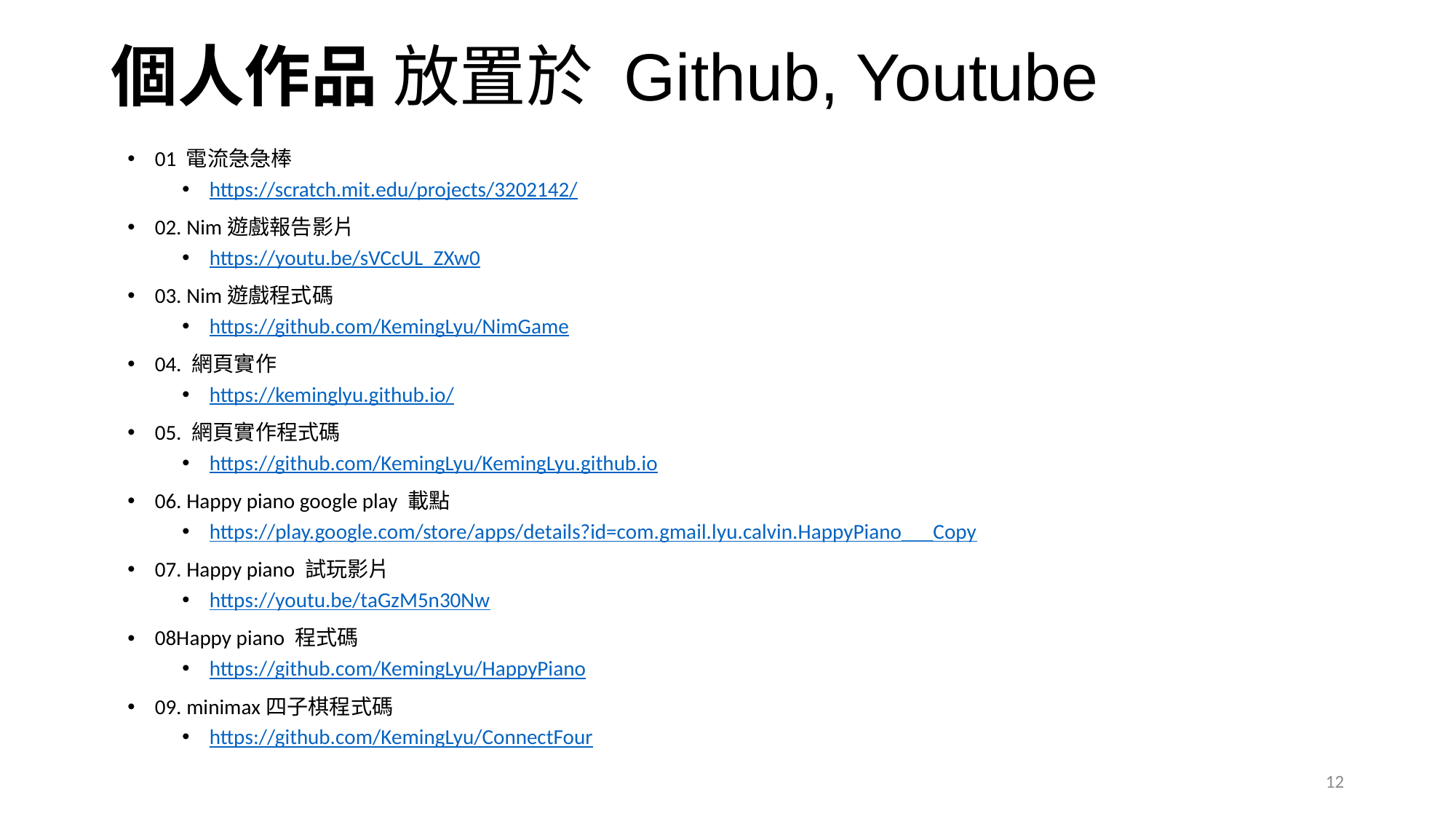

# 個人作品 放置於 Github, Youtube
01 電流急急棒
https://scratch.mit.edu/projects/3202142/
02. Nim遊戲報告影片
https://youtu.be/sVCcUL_ZXw0
03. Nim遊戲程式碼
https://github.com/KemingLyu/NimGame
04. 網頁實作
https://keminglyu.github.io/
05. 網頁實作程式碼
https://github.com/KemingLyu/KemingLyu.github.io
06. Happy piano google play 載點
https://play.google.com/store/apps/details?id=com.gmail.lyu.calvin.HappyPiano___Copy
07. Happy piano 試玩影片
https://youtu.be/taGzM5n30Nw
08Happy piano 程式碼
https://github.com/KemingLyu/HappyPiano
09. minimax四子棋程式碼
https://github.com/KemingLyu/ConnectFour
12